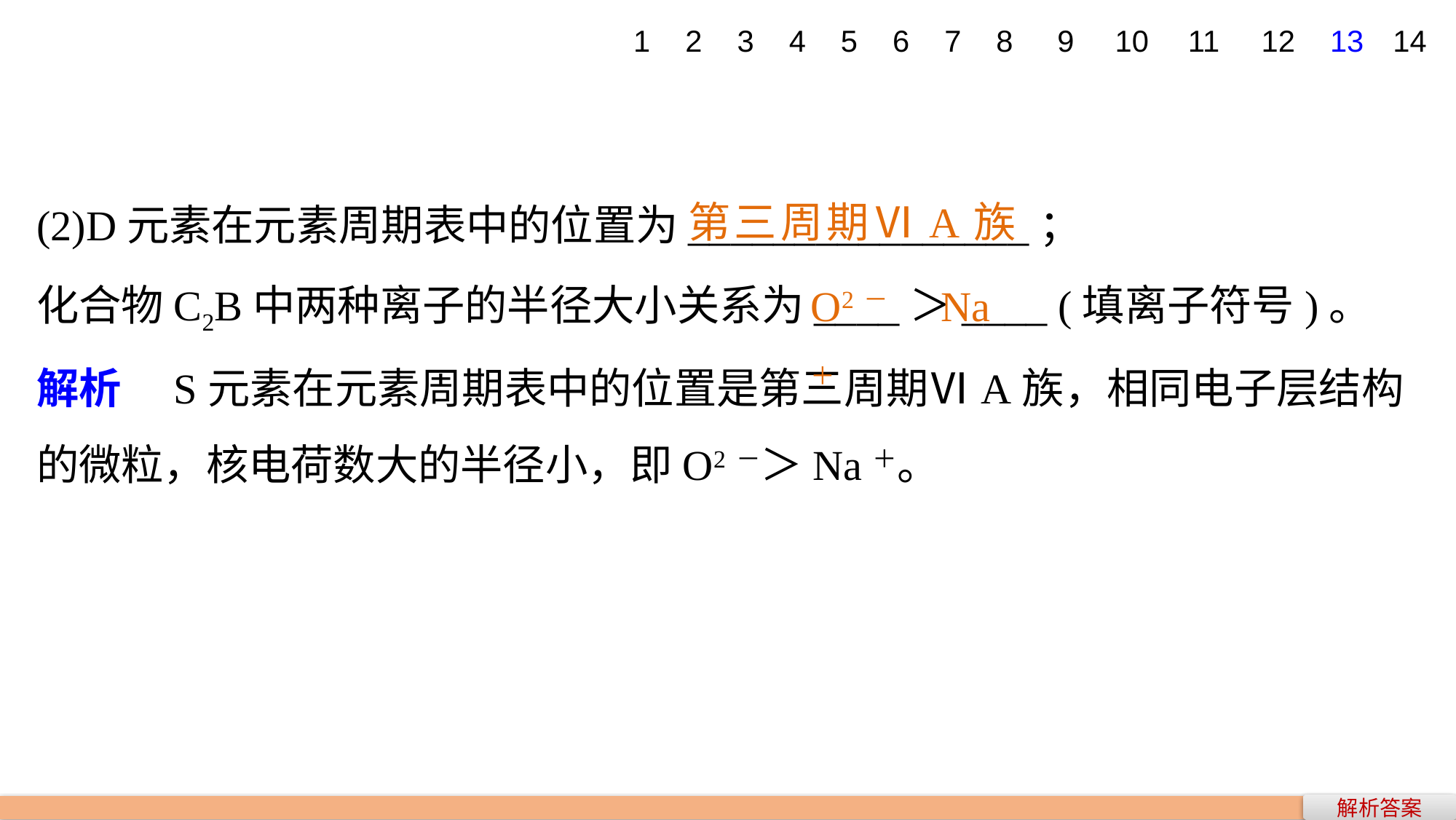

1
2
3
4
5
6
7
8
9
10
11
12
13
14
第三周期ⅥA族
(2)D元素在元素周期表中的位置为________________；
化合物C2B中两种离子的半径大小关系为____＞____ (填离子符号)。
解析　S元素在元素周期表中的位置是第三周期ⅥA族，相同电子层结构的微粒，核电荷数大的半径小，即O2－＞Na＋。
O2－　Na＋
解析答案